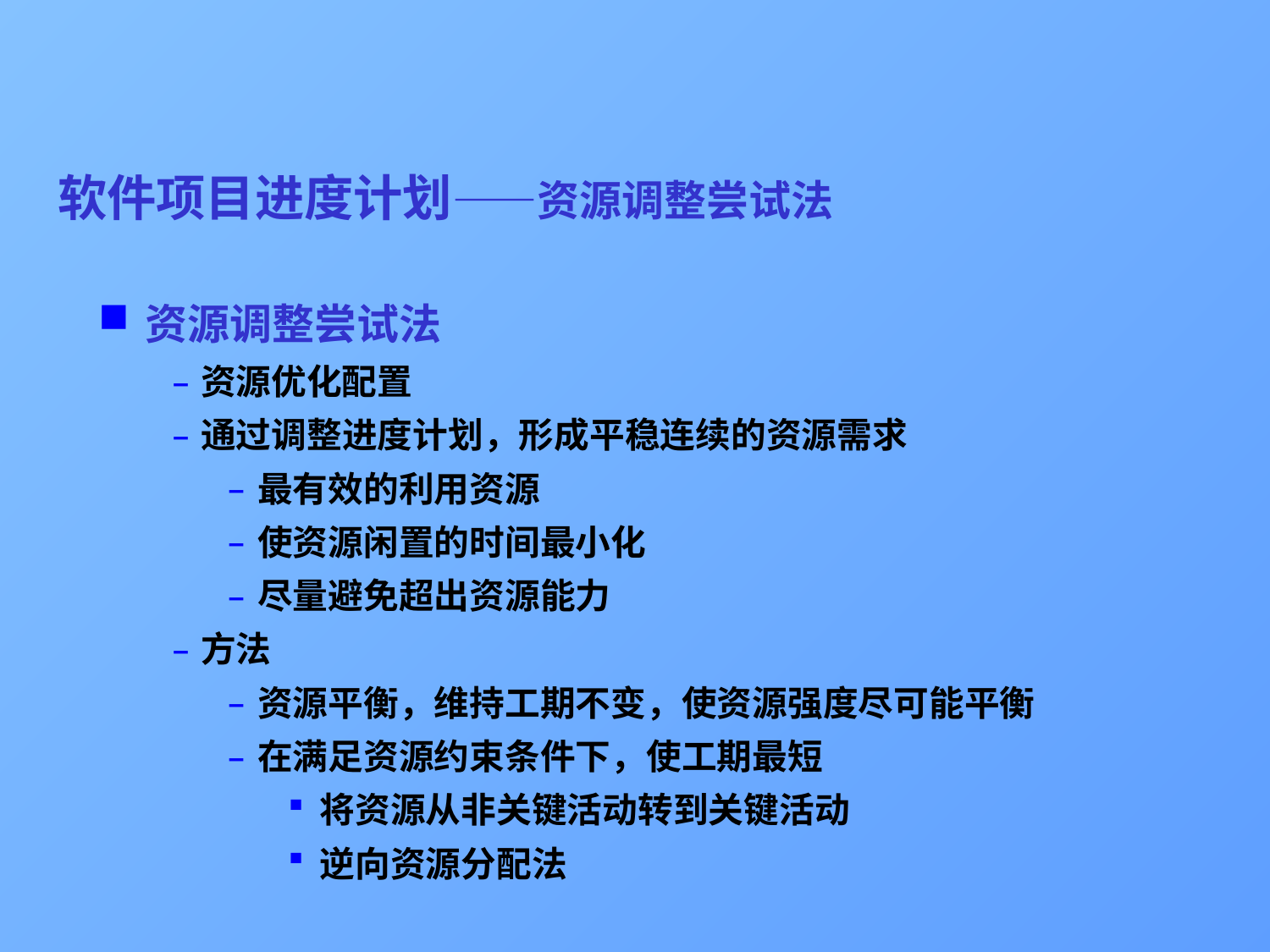

# 软件项目进度计划——资源调整尝试法
资源调整尝试法
资源优化配置
通过调整进度计划，形成平稳连续的资源需求
最有效的利用资源
使资源闲置的时间最小化
尽量避免超出资源能力
方法
资源平衡，维持工期不变，使资源强度尽可能平衡
在满足资源约束条件下，使工期最短
将资源从非关键活动转到关键活动
逆向资源分配法